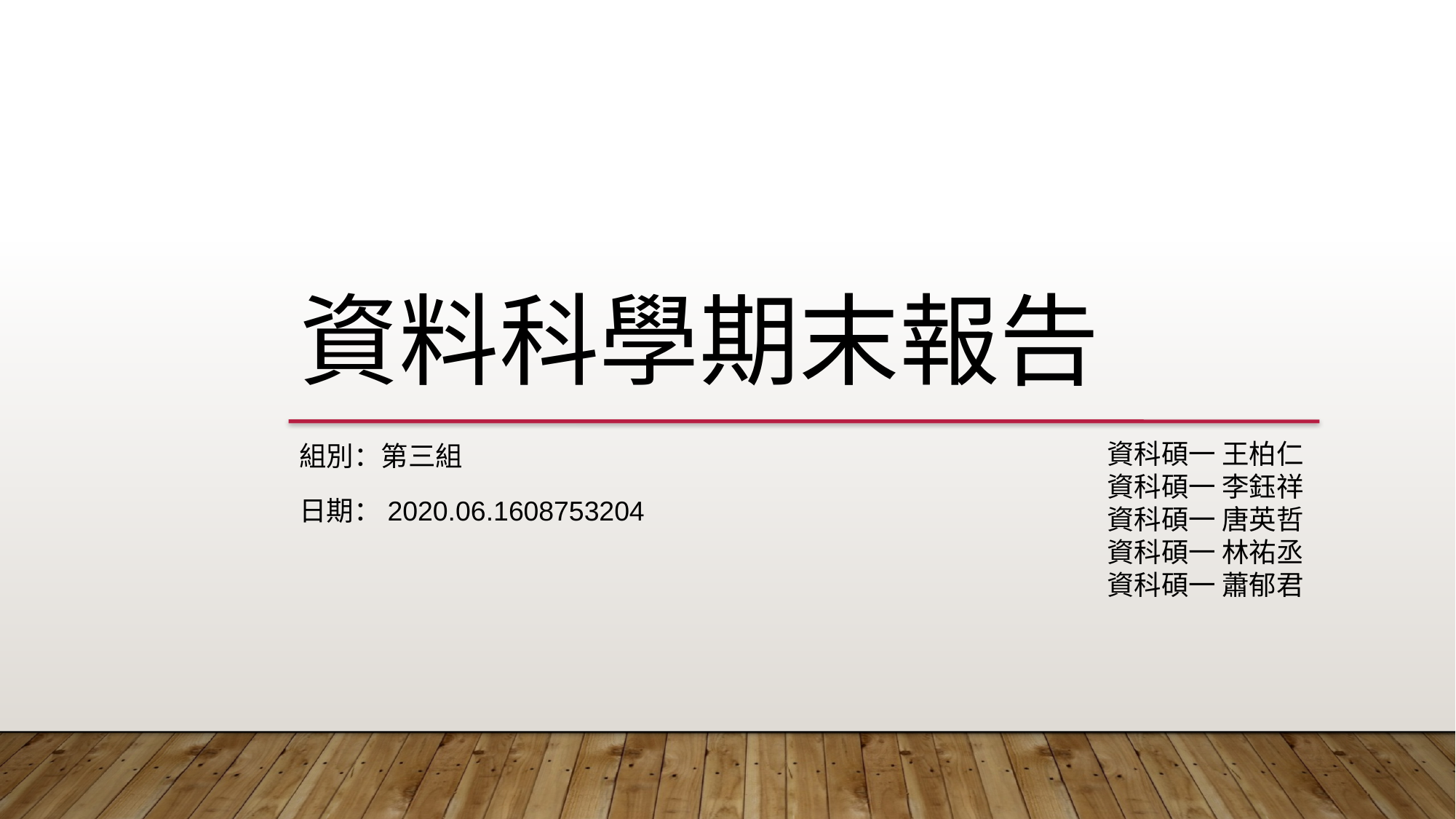

資料科學期末報告
組別：第三組
日期：2020.06.1608753204
資科碩一 王柏仁
資科碩一 李鈺祥
資科碩一 唐英哲
資科碩一 林祐丞
資科碩一 蕭郁君